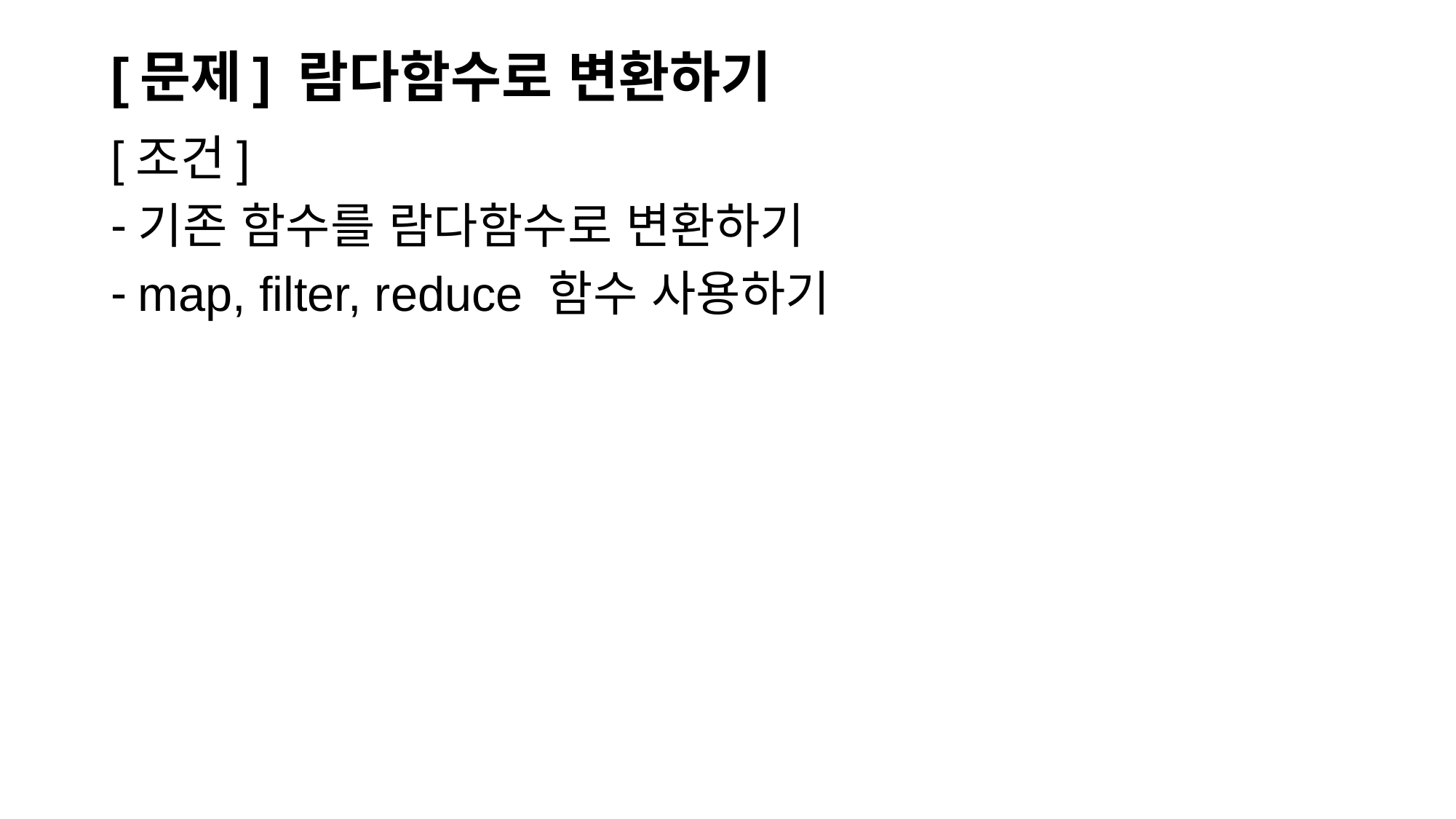

# [문제] 람다함수로 변환하기
[조건]
기존 함수를 람다함수로 변환하기
map, filter, reduce 함수 사용하기